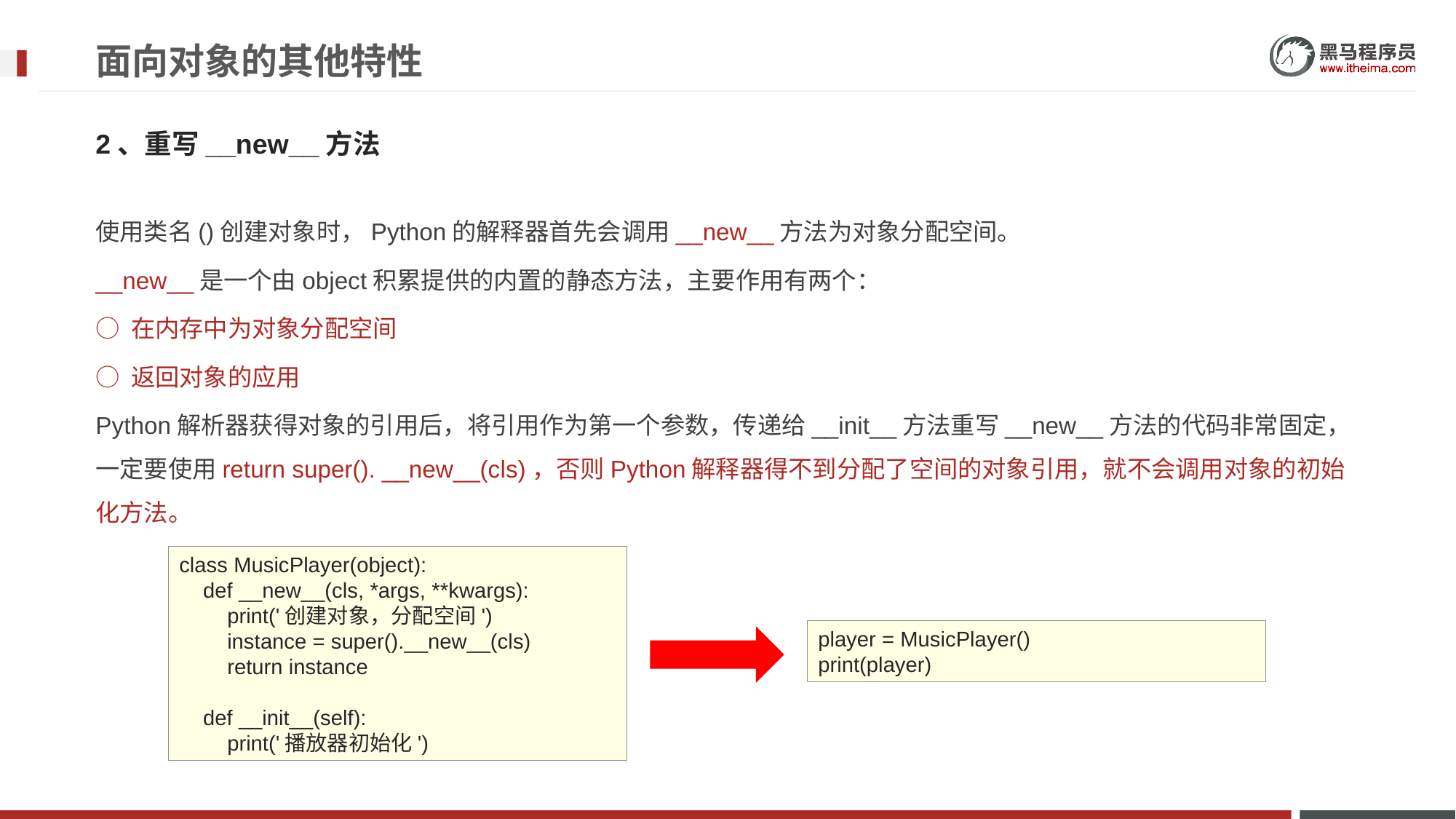

# 面向对象的其他特性
2、重写__new__方法
使用类名()创建对象时，Python的解释器首先会调用__new__方法为对象分配空间。
__new__是一个由object积累提供的内置的静态方法，主要作用有两个：
○ 在内存中为对象分配空间
○ 返回对象的应用
Python解析器获得对象的引用后，将引用作为第一个参数，传递给__init__方法重写__new__方法的代码非常固定，一定要使用return super(). __new__(cls)，否则Python解释器得不到分配了空间的对象引用，就不会调用对象的初始化方法。
class MusicPlayer(object):
    def __new__(cls, *args, **kwargs):
        print('创建对象，分配空间')
        instance = super().__new__(cls)
        return instance

    def __init__(self):
        print('播放器初始化')
player = MusicPlayer()
print(player)